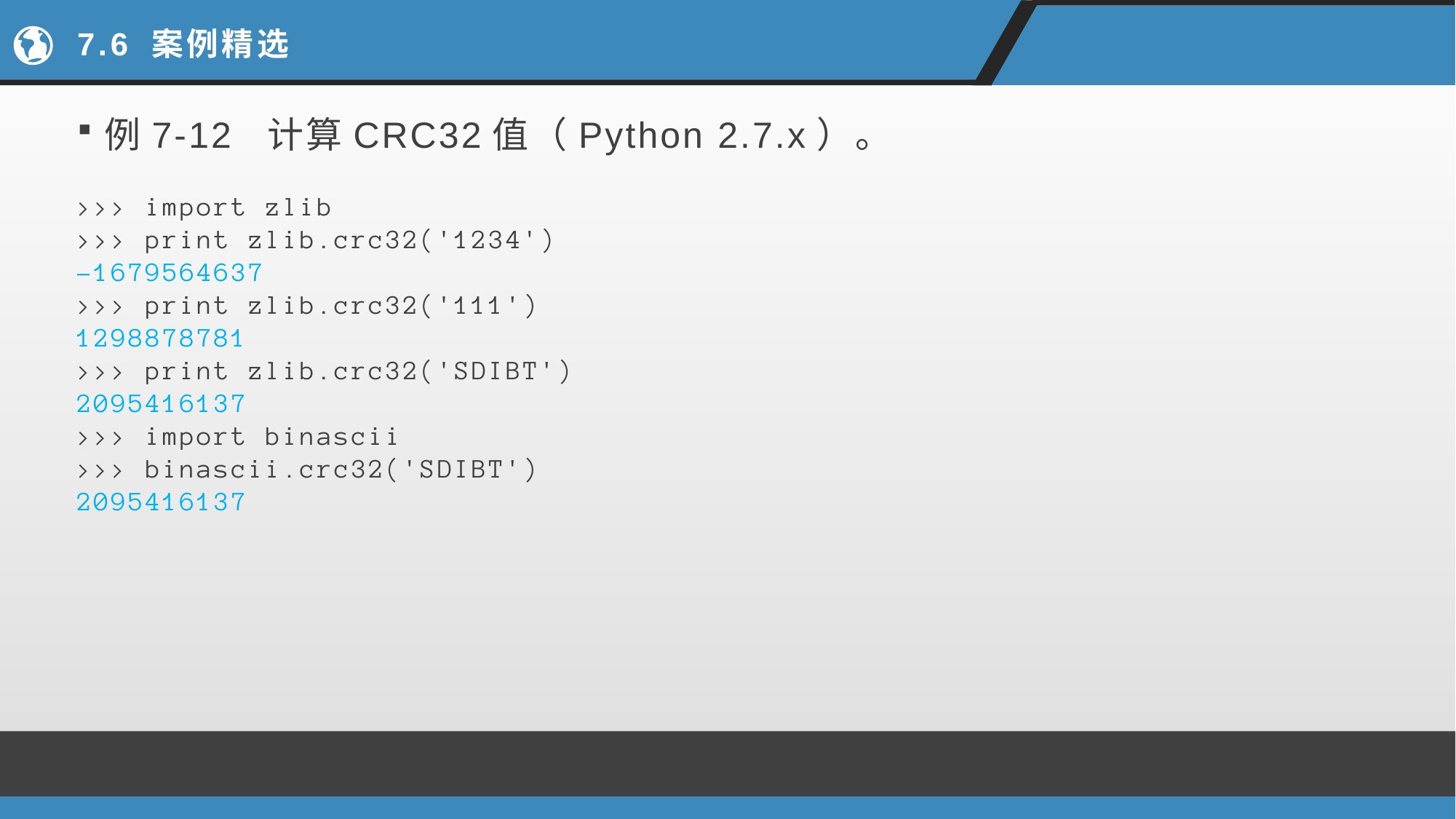

# 7.6 案例精选

例7-12  计算CRC32值（Python 2.7.x）。

>>> import zlib
>>> print zlib.crc32('1234')
-1679564637
>>> print zlib.crc32('111')
1298878781
>>> print zlib.crc32('SDIBT')
2095416137
>>> import binascii
>>> binascii.crc32('SDIBT')
2095416137